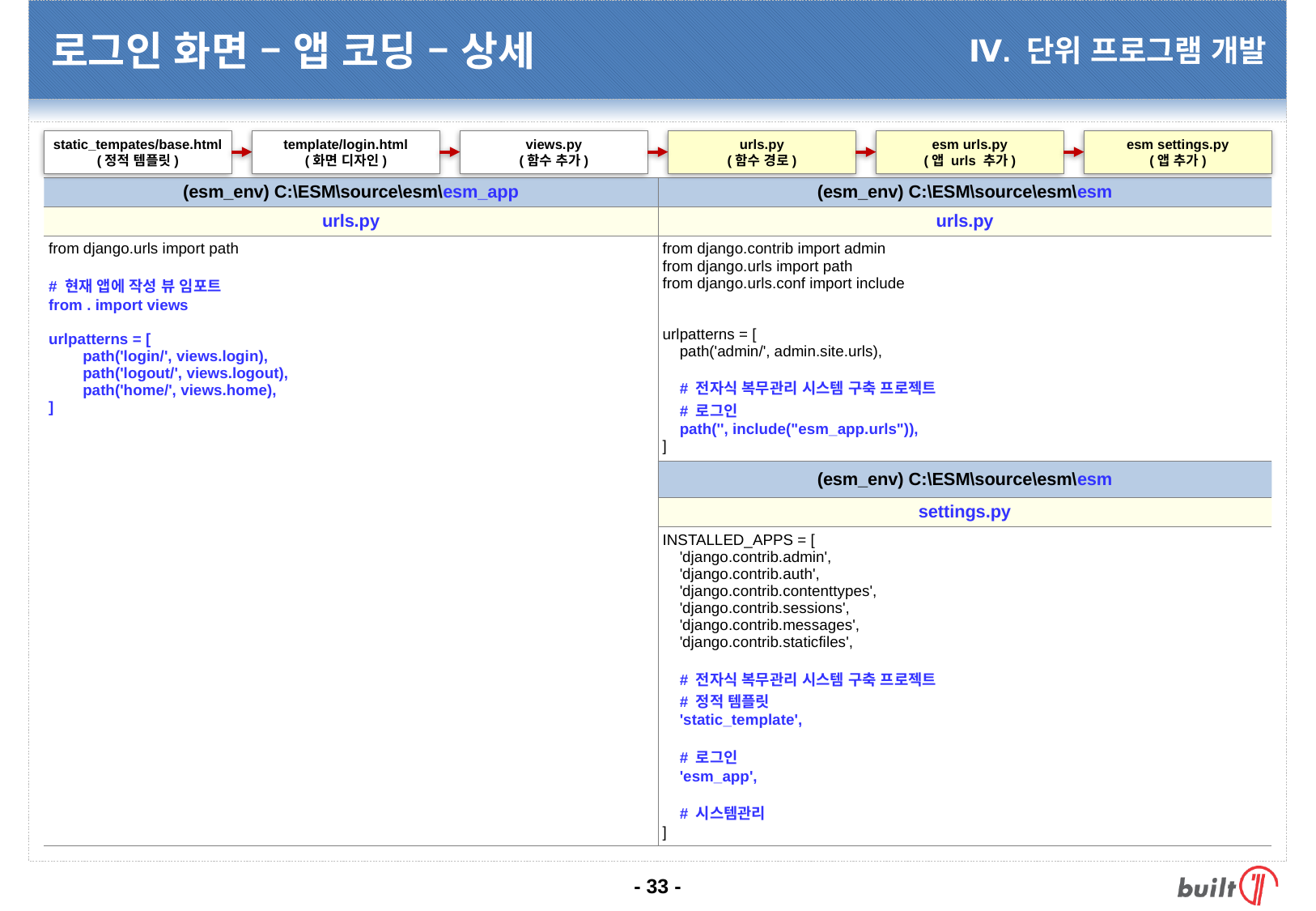

# 로그인 화면 – 앱 코딩 – 상세
Ⅳ. 단위 프로그램 개발
static_tempates/base.html
(정적 템플릿)
template/login.html
(화면 디자인)
views.py
(함수 추가)
urls.py
(함수 경로)
esm urls.py
(앱 urls 추가)
esm settings.py
(앱 추가)
| (esm\_env) C:\ESM\source\esm\esm\_app | (esm\_env) C:\ESM\source\esm\esm |
| --- | --- |
| urls.py | urls.py |
| from django.urls import path # 현재 앱에 작성 뷰 임포트 from . import views urlpatterns = [ path('login/', views.login), path('logout/', views.logout), path('home/', views.home), ] | from django.contrib import admin from django.urls import path from django.urls.conf import include urlpatterns = [ path('admin/', admin.site.urls), # 전자식 복무관리 시스템 구축 프로젝트 # 로그인 path('', include("esm\_app.urls")), ] |
|  | (esm\_env) C:\ESM\source\esm\esm |
|  | settings.py |
|  | INSTALLED\_APPS = [ 'django.contrib.admin', 'django.contrib.auth', 'django.contrib.contenttypes', 'django.contrib.sessions', 'django.contrib.messages', 'django.contrib.staticfiles', # 전자식 복무관리 시스템 구축 프로젝트 # 정적 템플릿 'static\_template', # 로그인 'esm\_app', # 시스템관리 ] |